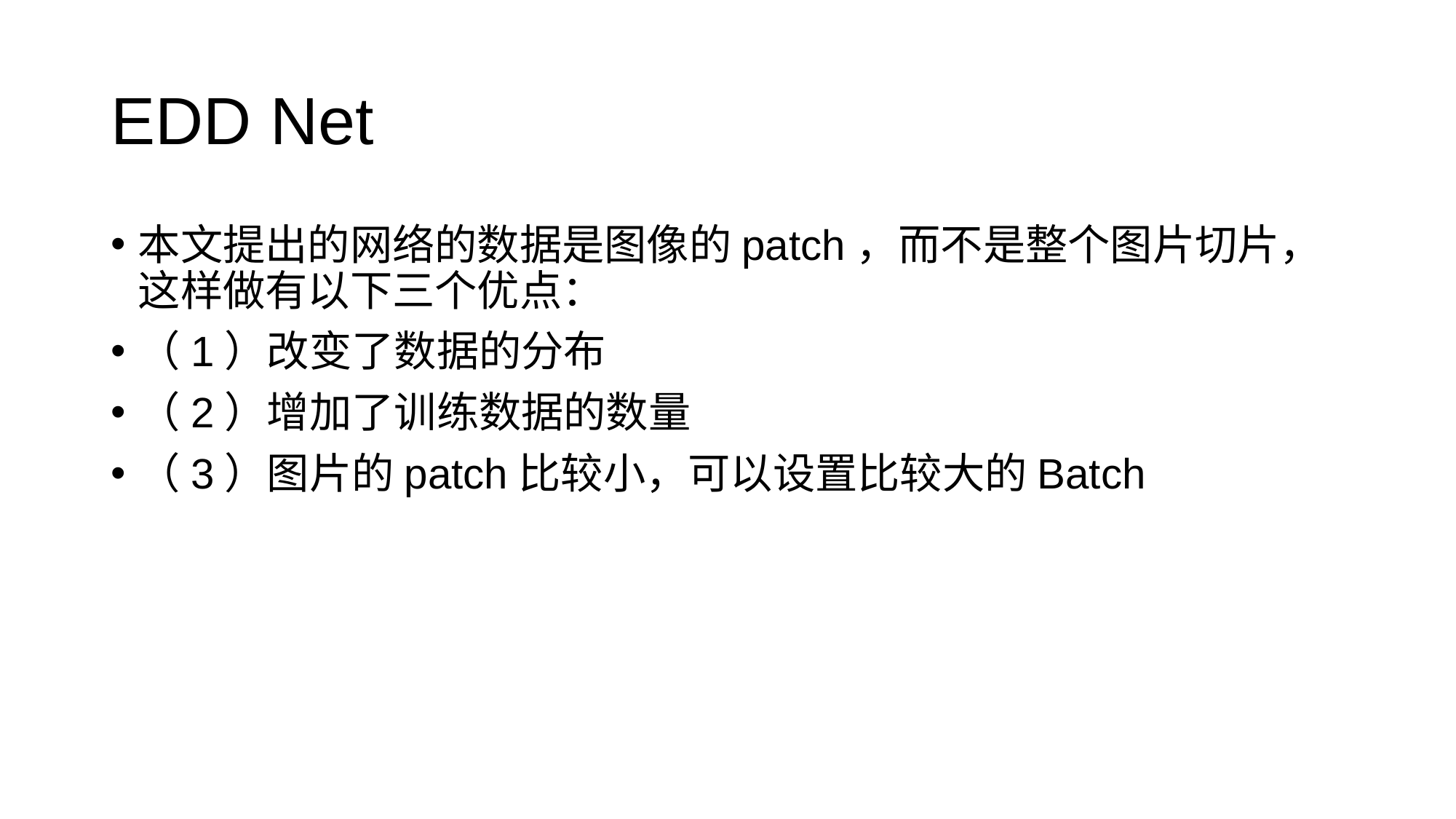

# EDD Net
本文提出的网络的数据是图像的patch，而不是整个图片切片，这样做有以下三个优点：
（1）改变了数据的分布
（2）增加了训练数据的数量
（3）图片的patch比较小，可以设置比较大的Batch